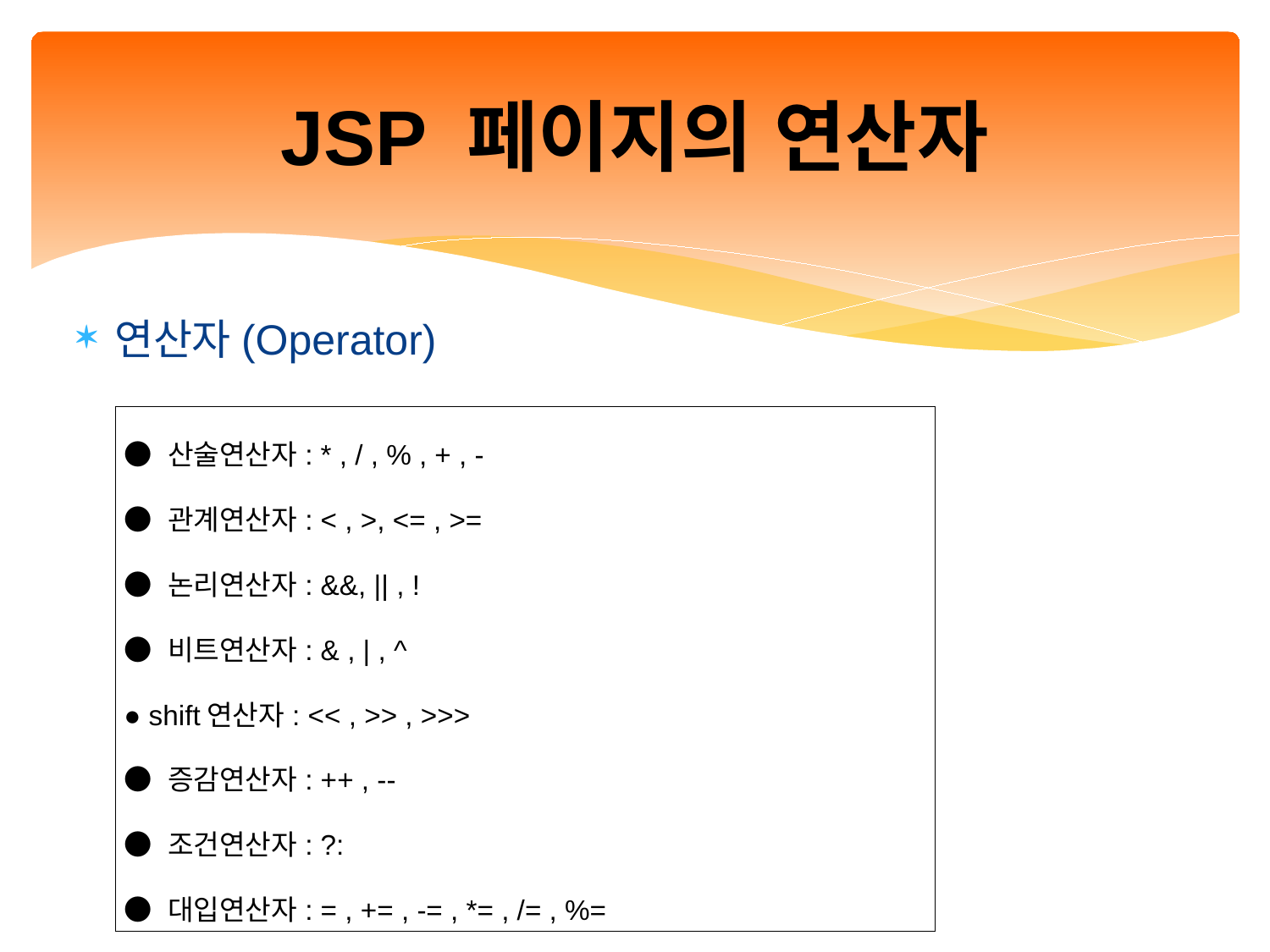

# JSP 페이지의 연산자
연산자(Operator)
| ● 산술연산자: \* , / , % , + , - ● 관계연산자: < , >, <= , >= ● 논리연산자: &&, || , ! ● 비트연산자: & , | , ^ ● shift연산자: << , >> , >>> ● 증감연산자: ++ , -- ● 조건연산자: ?: ● 대입연산자: = , += , -= , \*= , /= , %= |
| --- |